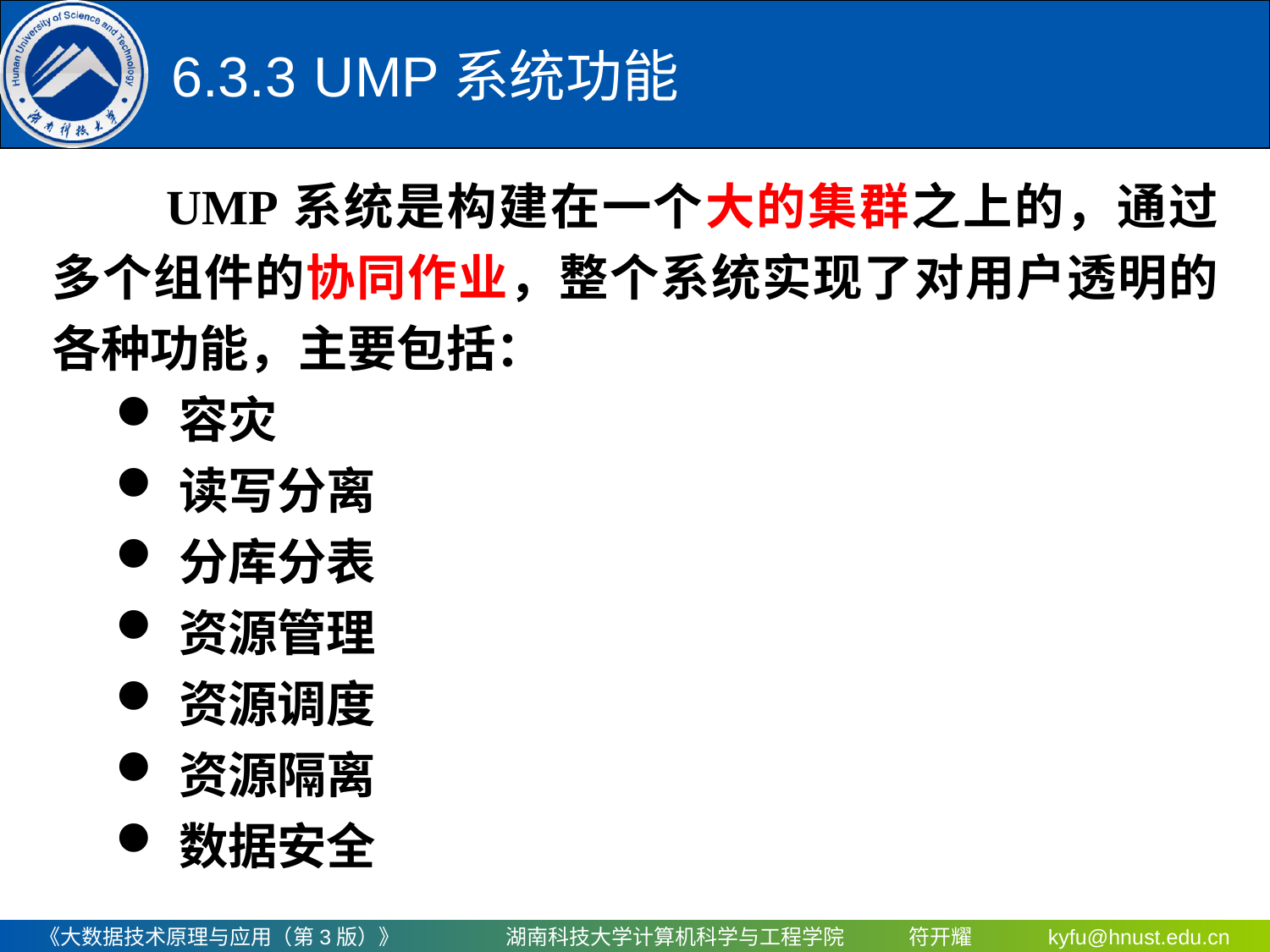

6.3.3	 UMP系统功能
　　UMP系统是构建在一个大的集群之上的，通过多个组件的协同作业，整个系统实现了对用户透明的各种功能，主要包括：
容灾
读写分离
分库分表
资源管理
资源调度
资源隔离
数据安全